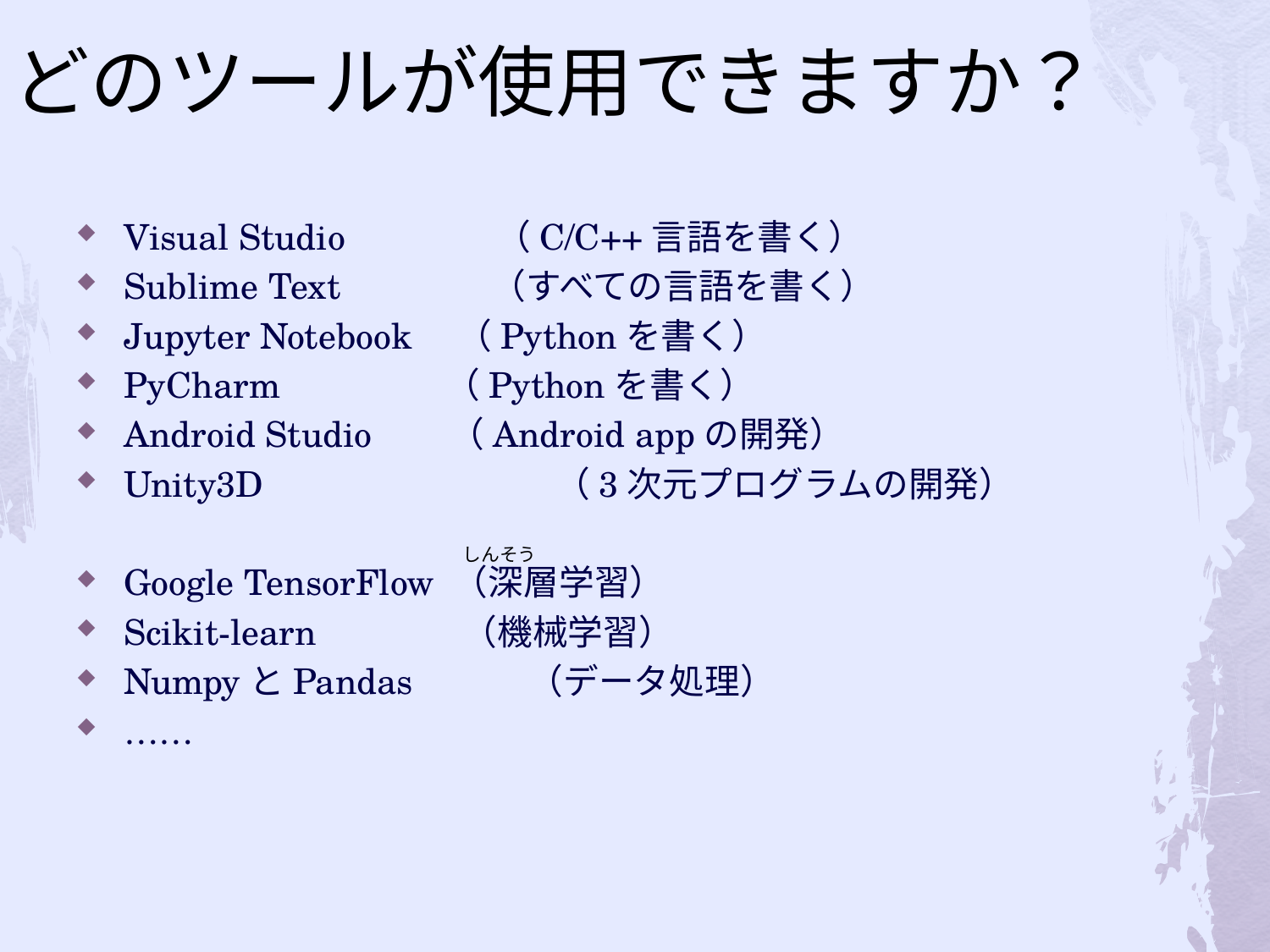

# どのツールが使用できますか？
Visual Studio　　　　（C/C++言語を書く）
Sublime Text　　　　（すべての言語を書く）
Jupyter Notebook　（Pythonを書く）
PyCharm                （Pythonを書く）
Android Studio       （Android appの開発）
Unity3D　　　　　　　　（3次元プログラムの開発）

Google TensorFlow （深層学習）
Scikit-learn              （機械学習）
NumpyとPandas　　　（データ処理）
……
しんそう